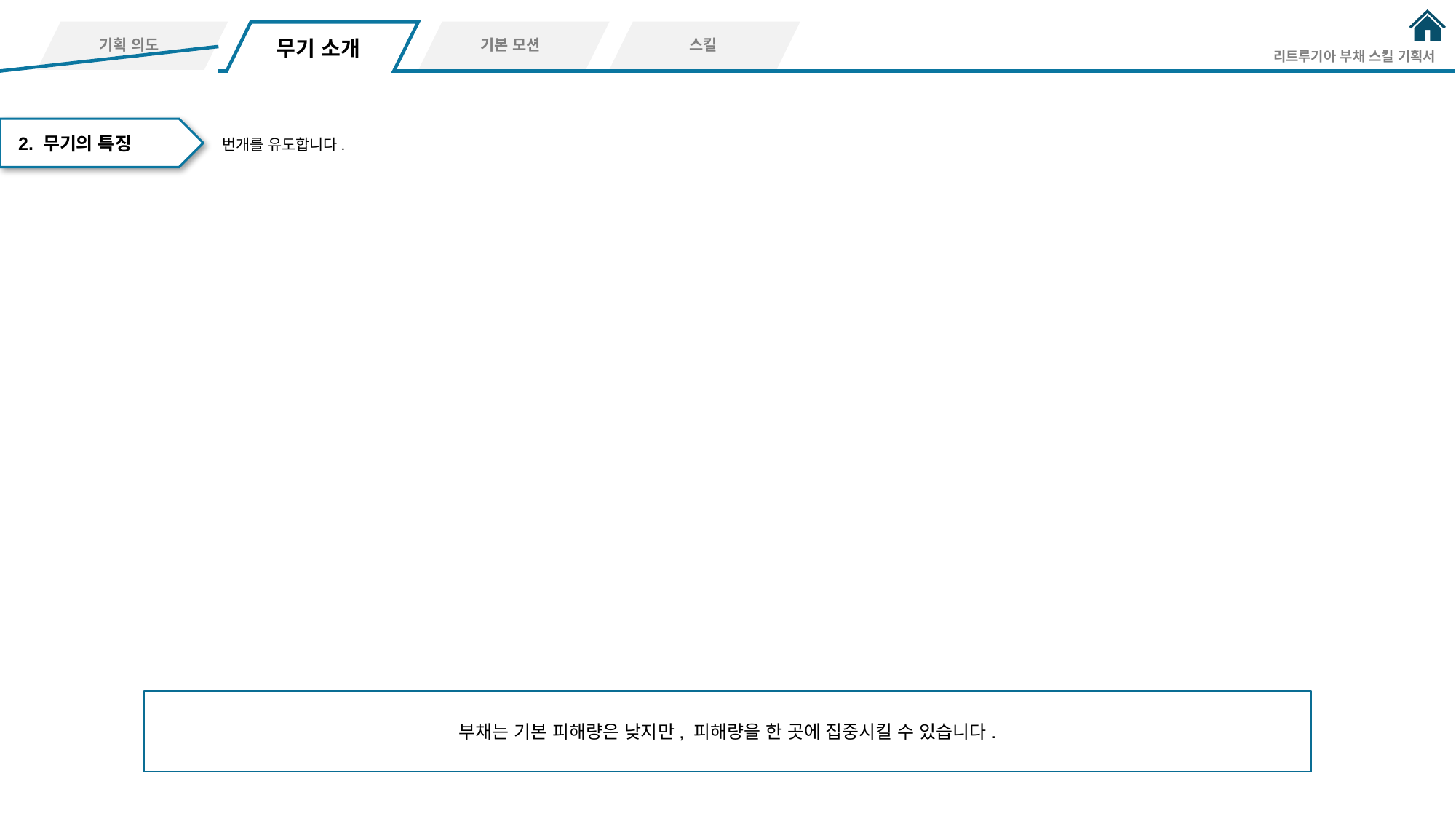

기획 의도

기본 모션

스킬

무기 소개
리트루기아 부채 스킬 기획서

2. 무기의 특징
번개를 유도합니다.
부채는 기본 피해량은 낮지만, 피해량을 한 곳에 집중시킬 수 있습니다.